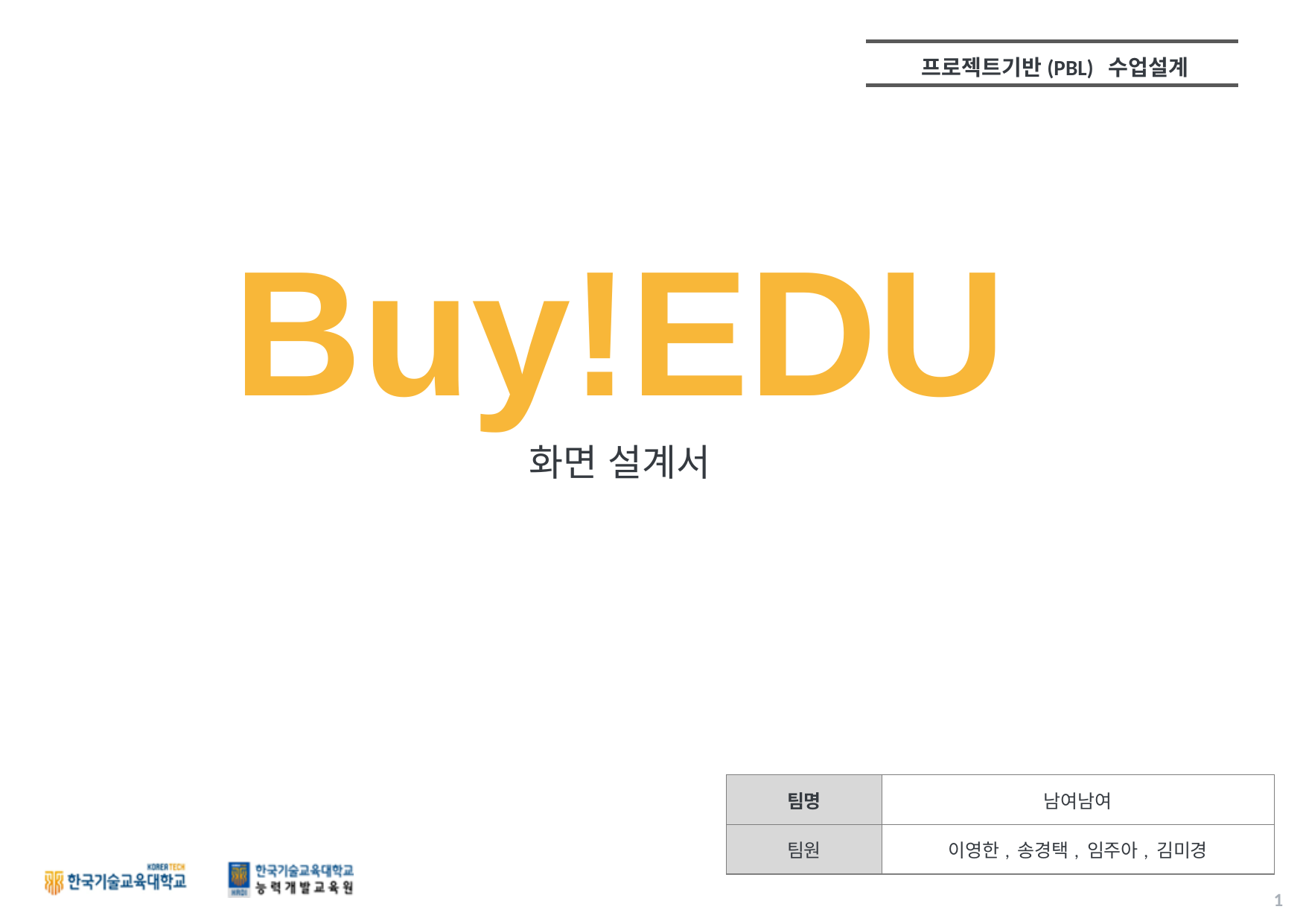

프로젝트기반(PBL)  수업설계
Buy!EDU
화면 설계서
| 팀명 | 남여남여 |
| --- | --- |
| 팀원 | 이영한, 송경택, 임주아, 김미경 |
1